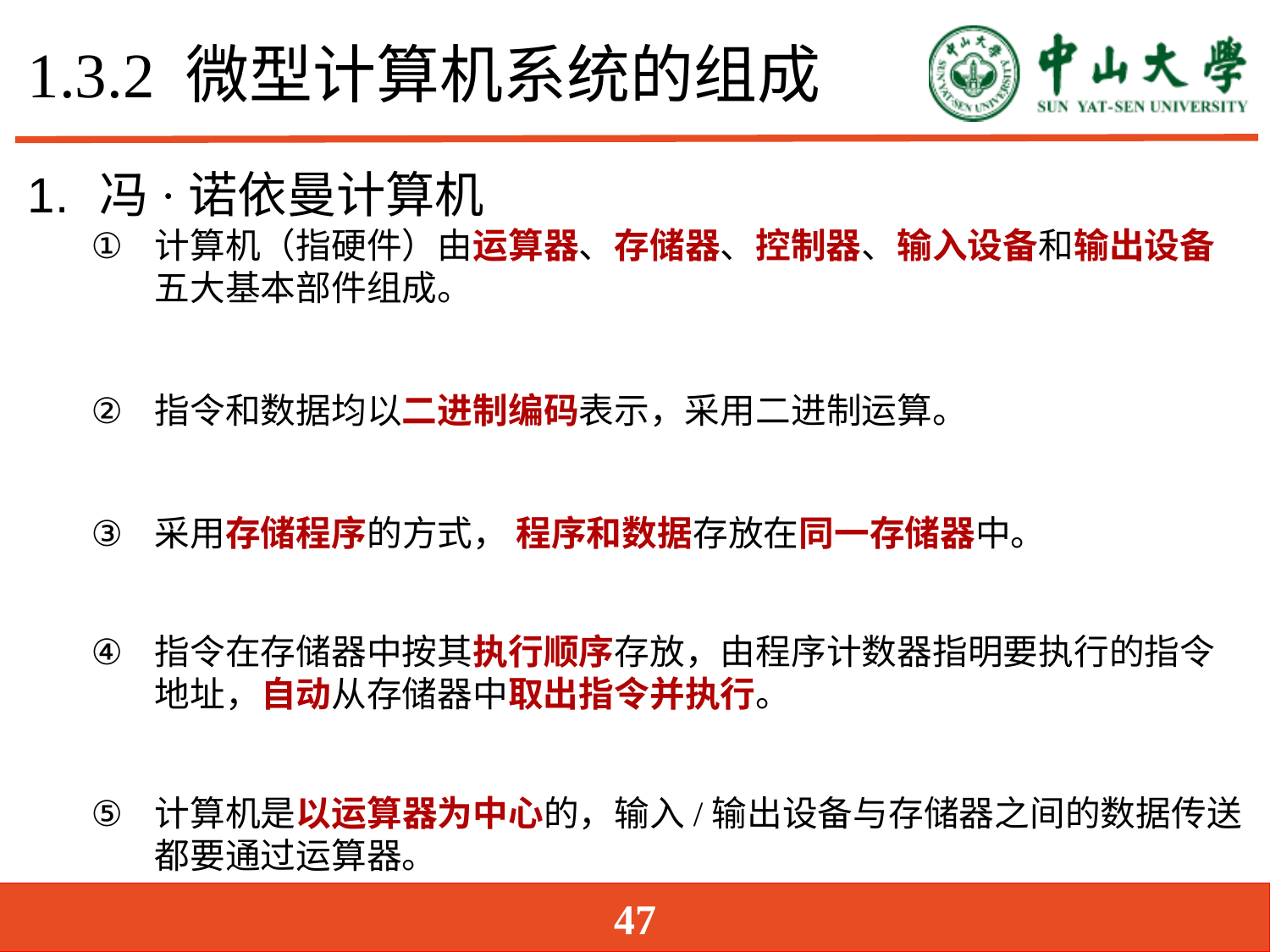

# 1.3.2 微型计算机系统的组成
冯·诺依曼计算机
计算机（指硬件）由运算器、存储器、控制器、输入设备和输出设备五大基本部件组成。

指令和数据均以二进制编码表示，采用二进制运算。

采用存储程序的方式， 程序和数据存放在同一存储器中。

指令在存储器中按其执行顺序存放，由程序计数器指明要执行的指令地址，自动从存储器中取出指令并执行。

计算机是以运算器为中心的，输入/输出设备与存储器之间的数据传送都要通过运算器。

47